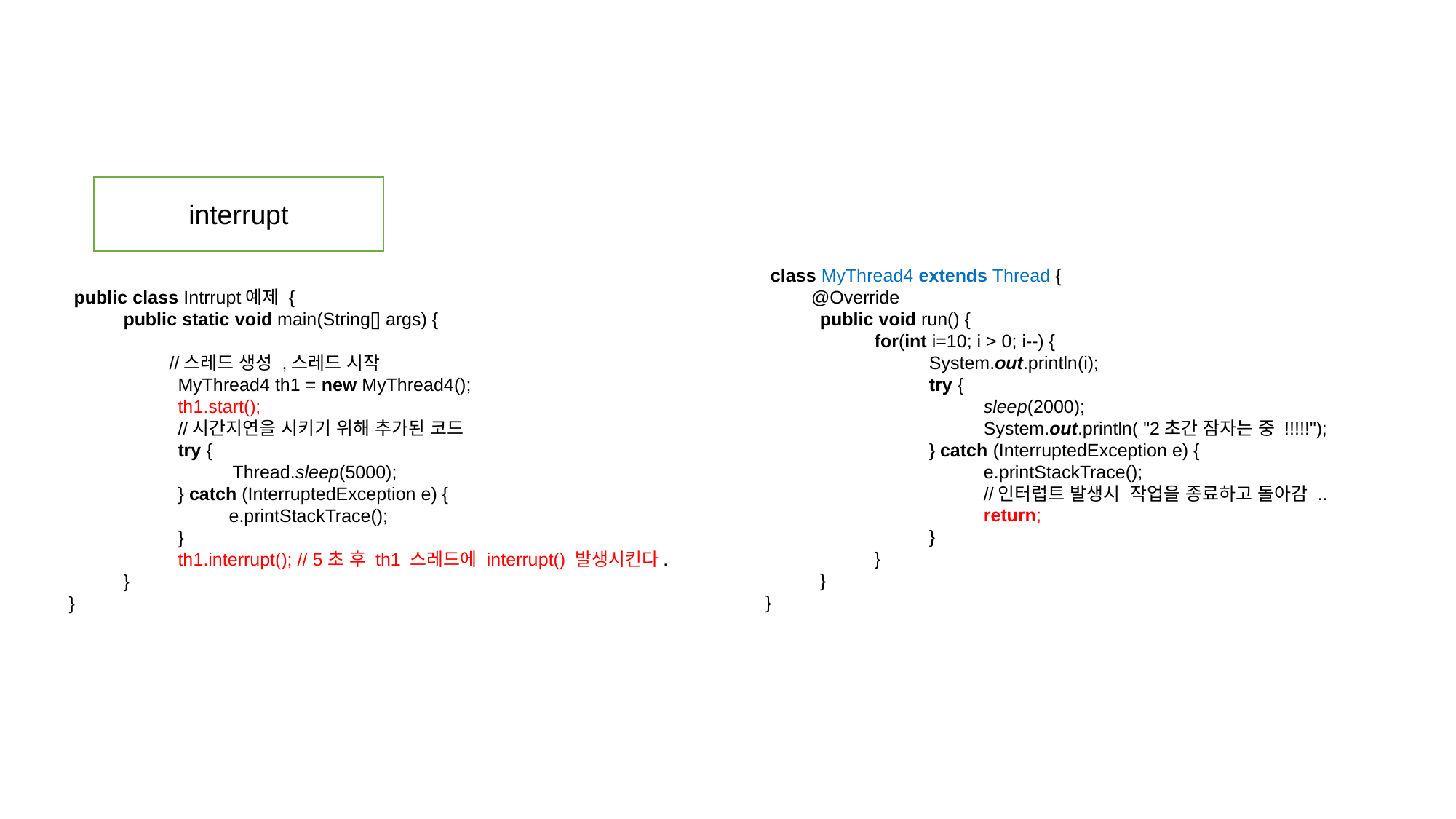

interrupt
 class MyThread4 extends Thread {
         @Override
public void run() {
for(int i=10; i > 0; i--) {
System.out.println(i);
try {
sleep(2000);
System.out.println( "2초간 잠자는 중 !!!!!");
} catch (InterruptedException e) {
e.printStackTrace();
//인터럽트 발생시  작업을 종료하고 돌아감 ..
return;
}
}
}
}

 public class Intrrupt예제 {
public static void main(String[] args) {

         //스레드 생성 ,스레드 시작
MyThread4 th1 = new MyThread4();
th1.start();
//시간지연을 시키기 위해 추가된 코드
try {
Thread.sleep(5000);
} catch (InterruptedException e) {
          e.printStackTrace();
}
th1.interrupt(); // 5초 후 th1 스레드에 interrupt() 발생시킨다.
}
}